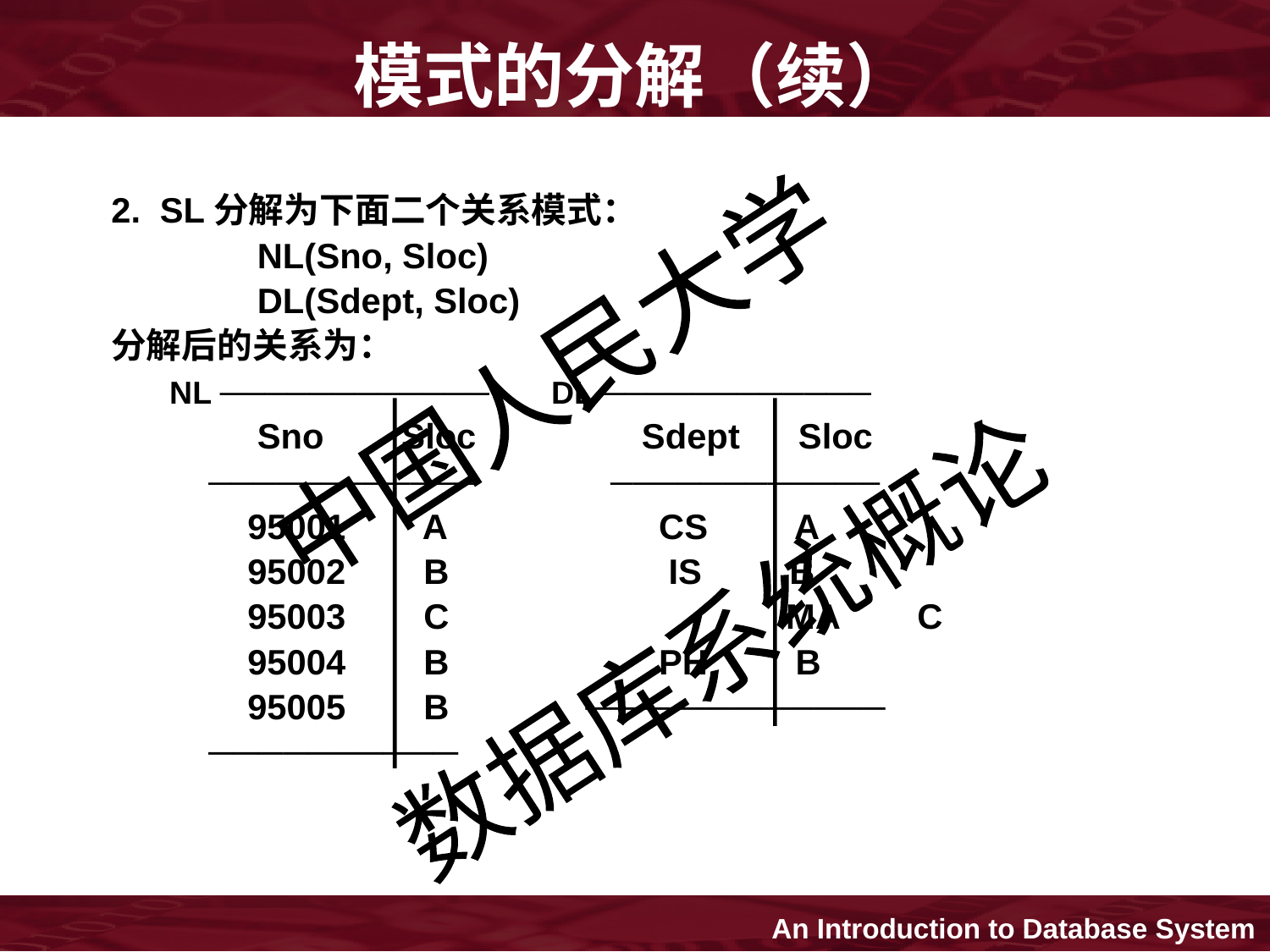

# 模式的分解（续）
2.  SL分解为下面二个关系模式：
               NL(Sno, Sloc)
               DL(Sdept, Sloc)
分解后的关系为：
      NL ────────────       DL ────────────
               Sno        Sloc                 Sdept      Sloc
          ────────────               ────────────
              95001        A                    	CS         A
              95002        B                     	 IS         B
              95003        C                       	MA        C
              95004        B                     	PH         B
              95005        B              ────────────
          ──────────